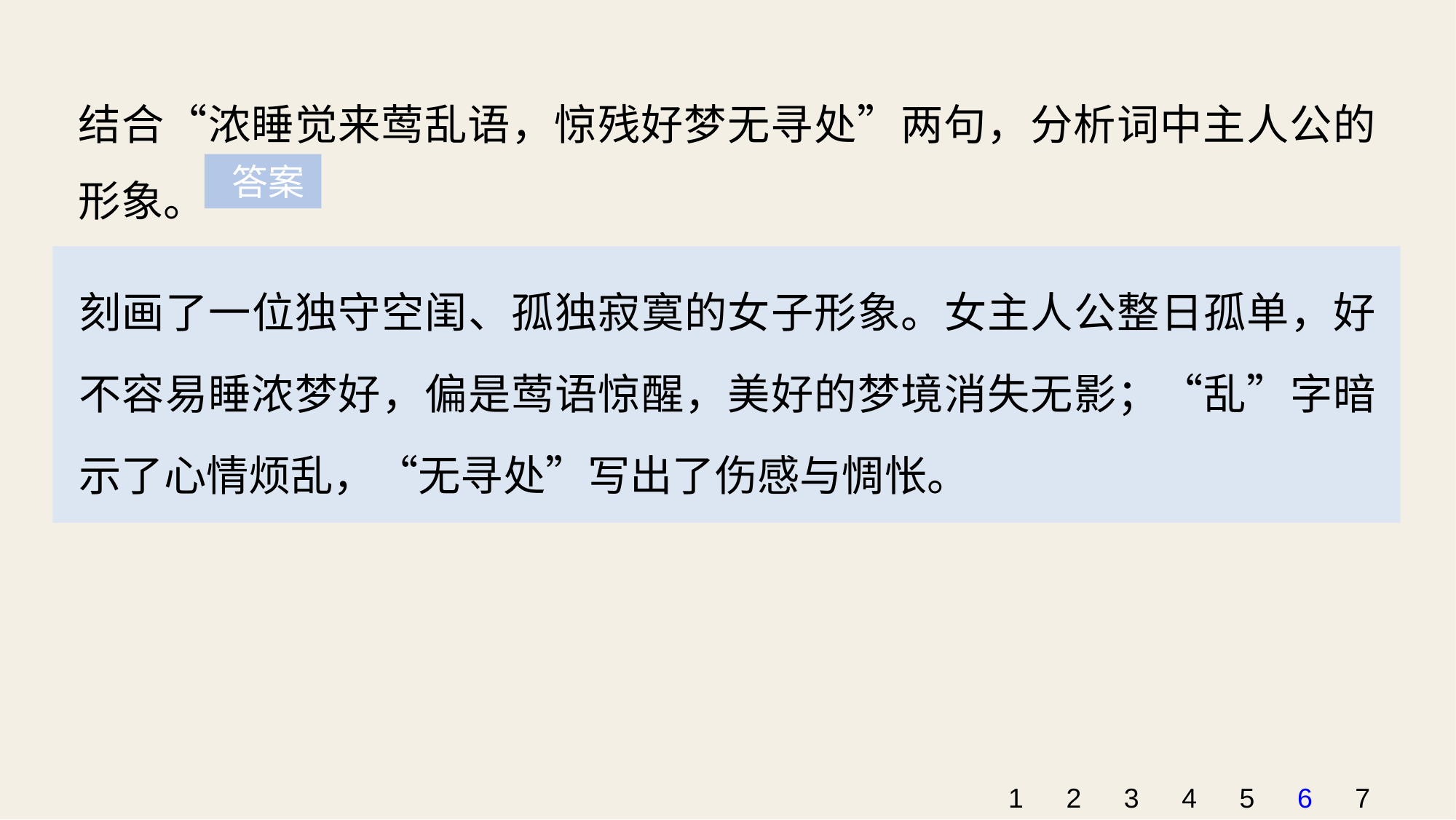

结合“浓睡觉来莺乱语，惊残好梦无寻处”两句，分析词中主人公的形象。
 答案

刻画了一位独守空闺、孤独寂寞的女子形象。女主人公整日孤单，好不容易睡浓梦好，偏是莺语惊醒，美好的梦境消失无影；“乱”字暗示了心情烦乱，“无寻处”写出了伤感与惆怅。
1
2
3
4
5
6
7